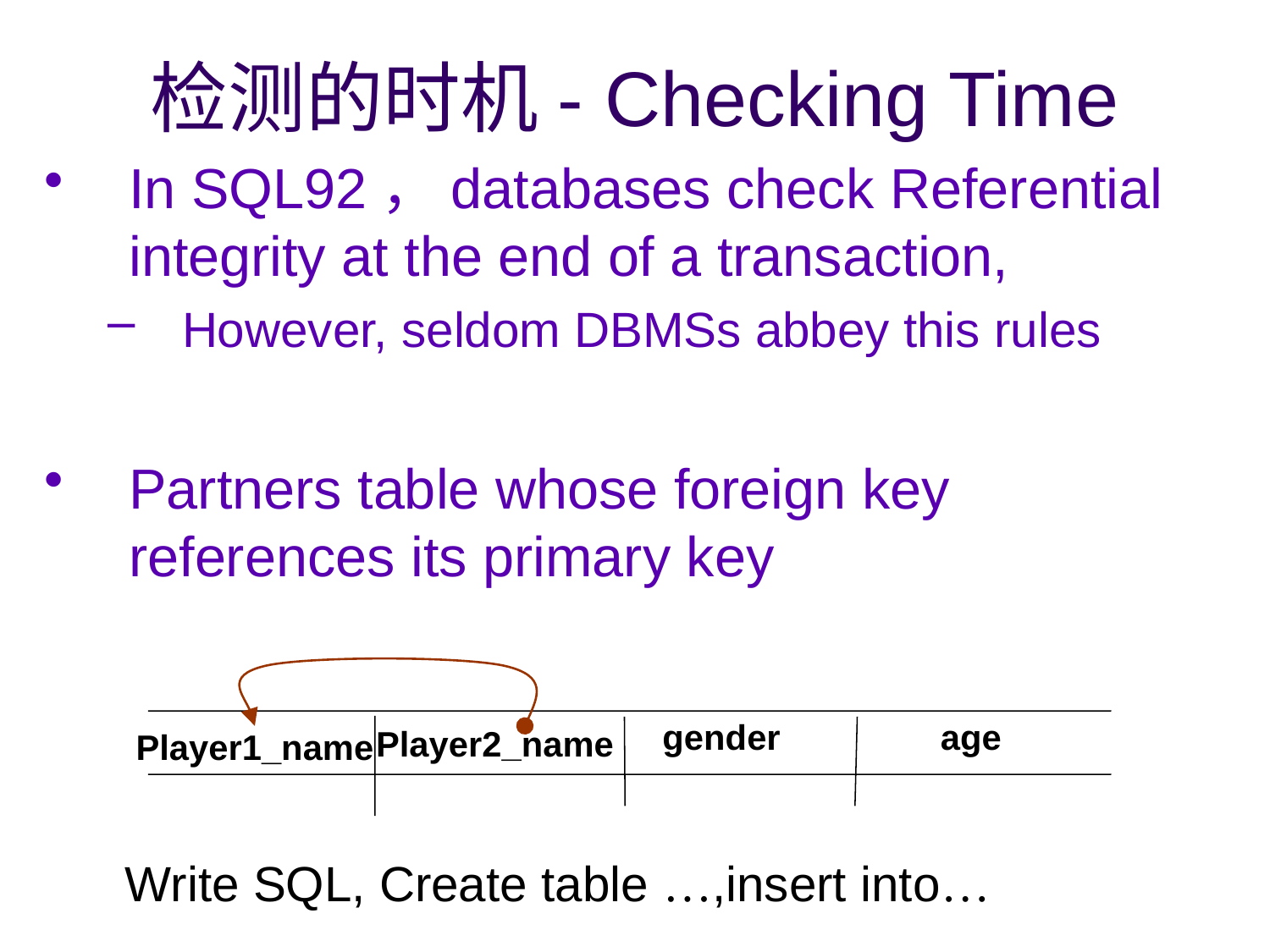

# 检测的时机- Checking Time
In SQL92，databases check Referential integrity at the end of a transaction,
However, seldom DBMSs abbey this rules

Partners table whose foreign key references its primary key

gender
age

Player2_name

Player1_name

Write SQL, Create table …,insert into…